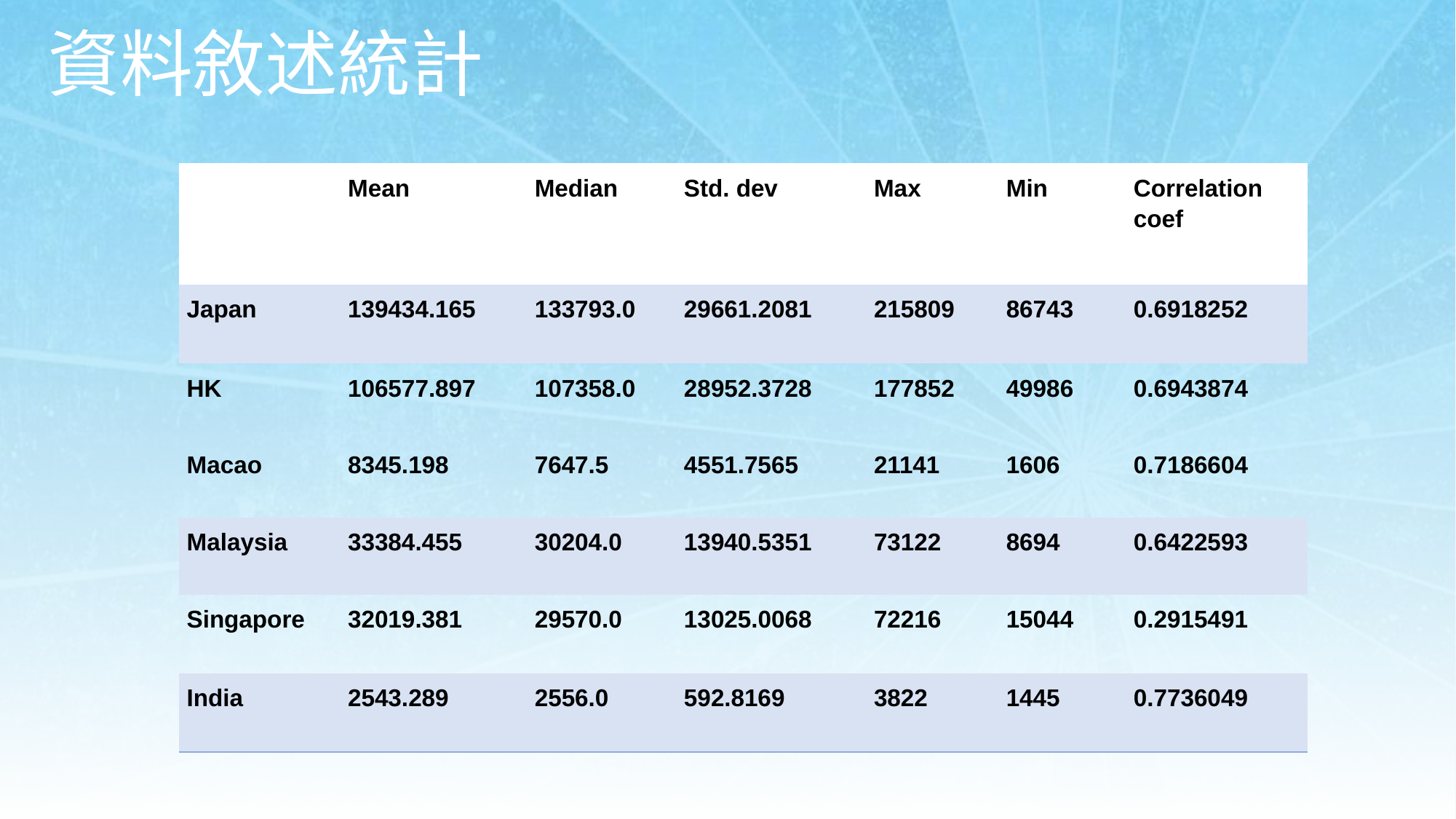

# 資料敘述統計
|  | Mean | Median | Std. dev | Max | Min | Correlation coef |
| --- | --- | --- | --- | --- | --- | --- |
| Japan | 139434.165 | 133793.0 | 29661.2081 | 215809 | 86743 | 0.6918252 |
| HK | 106577.897 | 107358.0 | 28952.3728 | 177852 | 49986 | 0.6943874 |
| Macao | 8345.198 | 7647.5 | 4551.7565 | 21141 | 1606 | 0.7186604 |
| Malaysia | 33384.455 | 30204.0 | 13940.5351 | 73122 | 8694 | 0.6422593 |
| Singapore | 32019.381 | 29570.0 | 13025.0068 | 72216 | 15044 | 0.2915491 |
| India | 2543.289 | 2556.0 | 592.8169 | 3822 | 1445 | 0.7736049 |